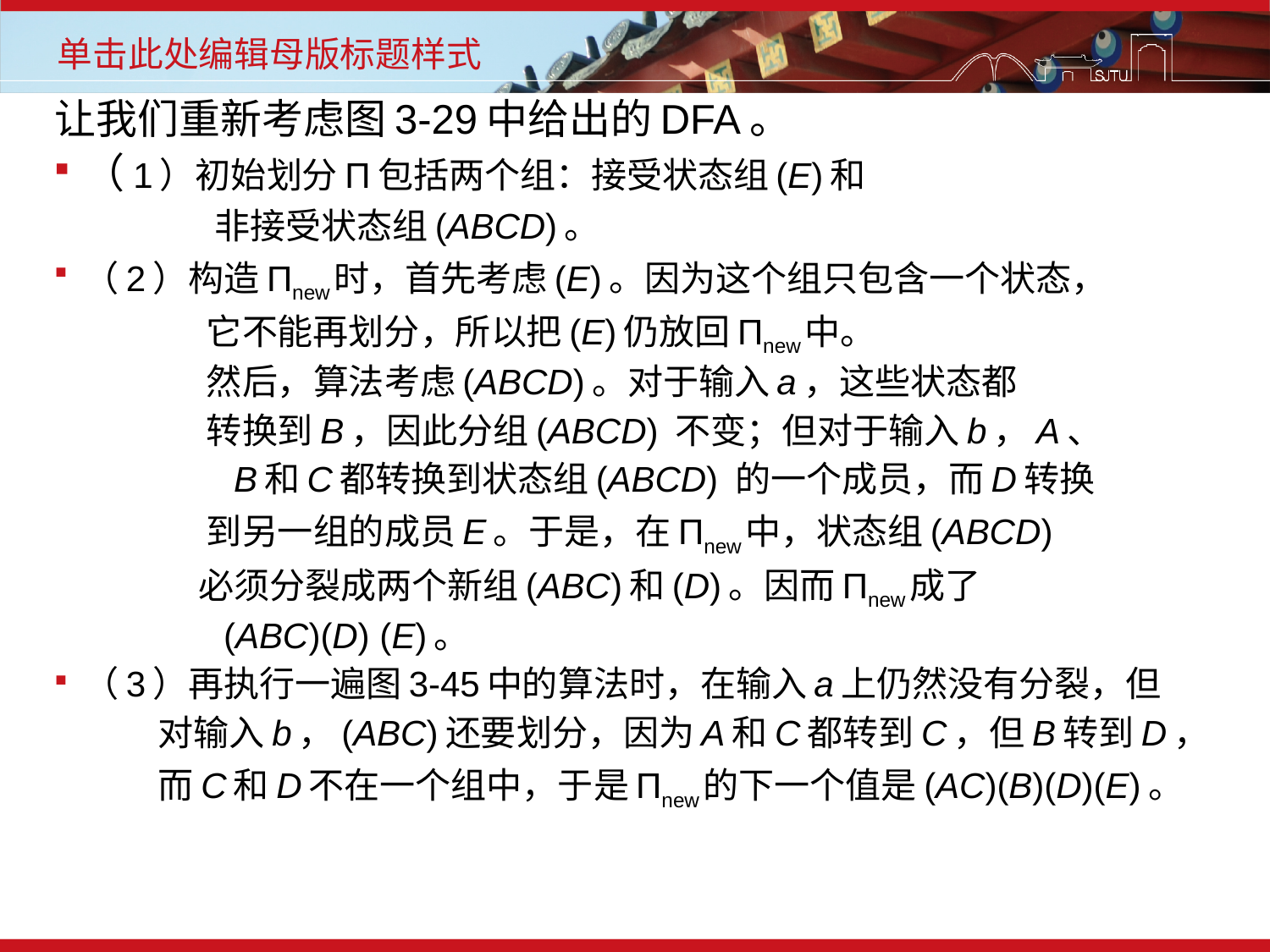

让我们重新考虑图3-29中给出的DFA。
（1）初始划分П包括两个组：接受状态组(E)和
                   非接受状态组(ABCD)。
（2）构造Пnew时，首先考虑(E)。因为这个组只包含一个状态，
                  它不能再划分，所以把(E)仍放回Пnew中。
                  然后，算法考虑(ABCD)。对于输入a，这些状态都
                  转换到B，因此分组(ABCD) 不变；但对于输入b，A、
                  B和C都转换到状态组(ABCD) 的一个成员，而D转换
                  到另一组的成员E。于是，在Пnew中，状态组(ABCD)
                 必须分裂成两个新组(ABC)和(D)。因而Пnew成了
                 (ABC)(D) (E)。
（3）再执行一遍图3-45中的算法时，在输入a上仍然没有分裂，但
            对输入b，(ABC)还要划分，因为A和C都转到C，但B转到D，
            而C和D不在一个组中，于是Пnew的下一个值是(AC)(B)(D)(E)。